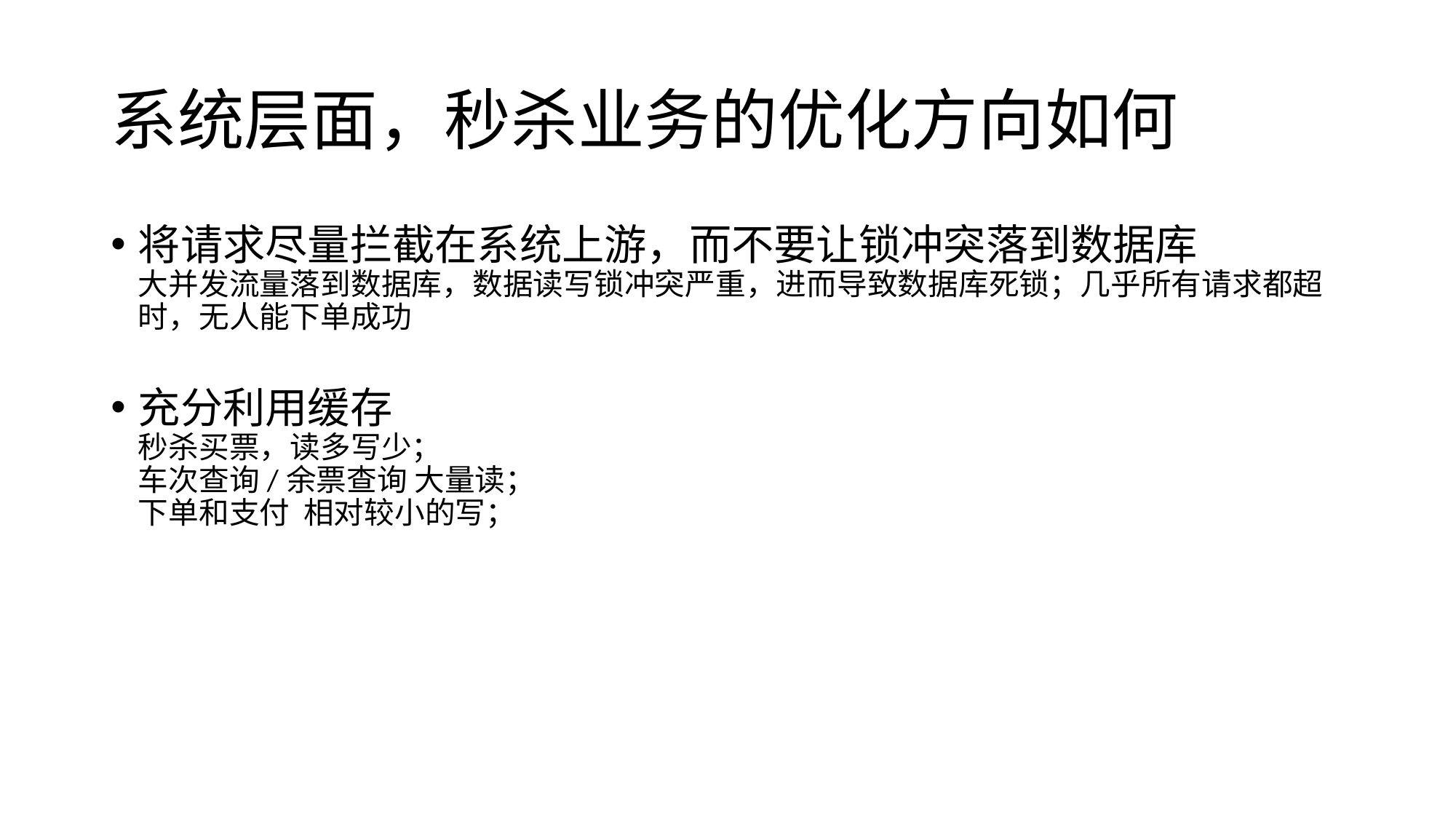

# 系统层面，秒杀业务的优化方向如何
将请求尽量拦截在系统上游，而不要让锁冲突落到数据库
大并发流量落到数据库，数据读写锁冲突严重，进而导致数据库死锁；几乎所有请求都超时，无人能下单成功
充分利用缓存
秒杀买票，读多写少；
车次查询/余票查询 大量读；
下单和支付  相对较小的写；